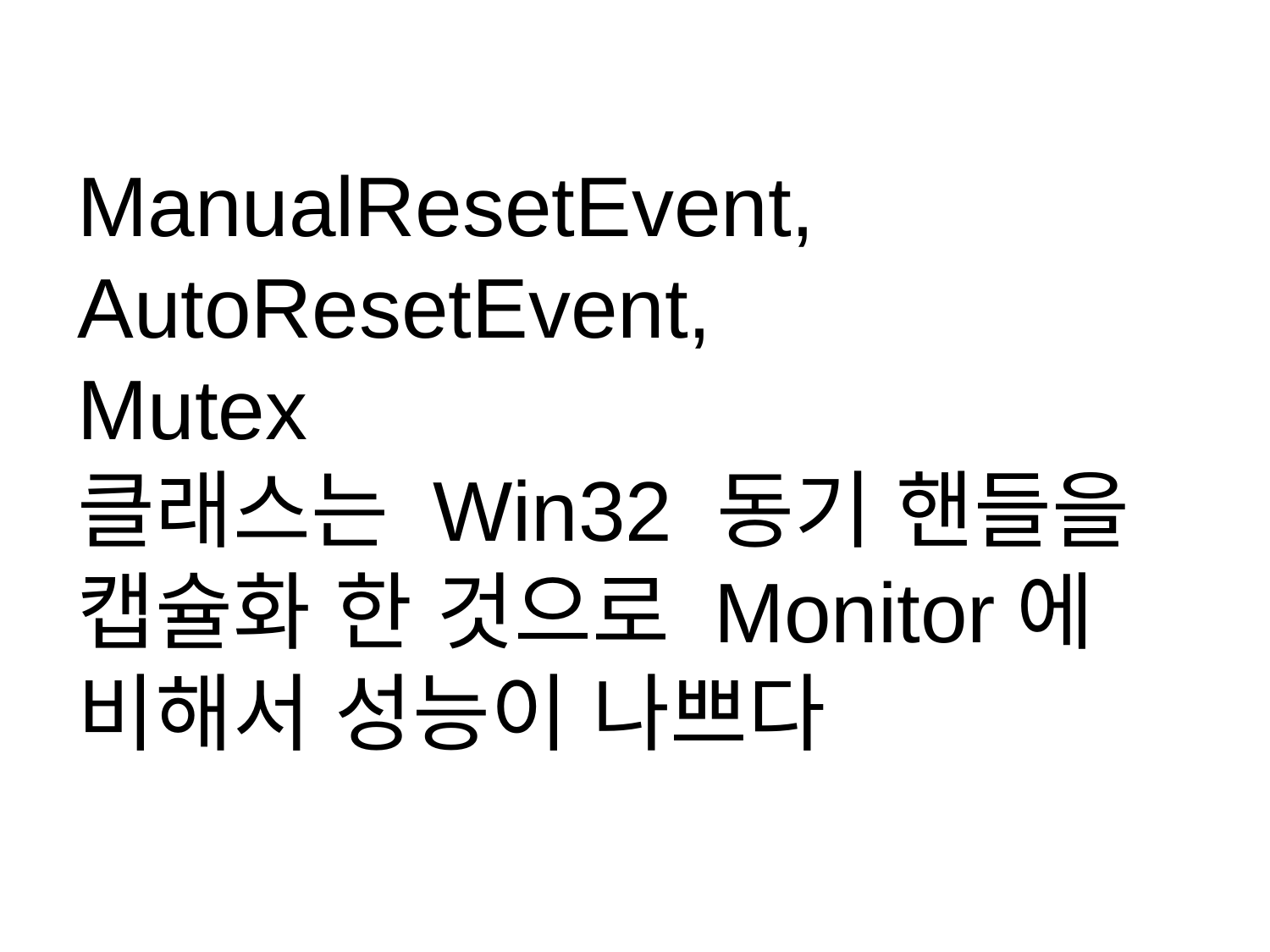

ManualResetEvent, AutoResetEvent,
Mutex
클래스는 Win32 동기 핸들을 캡슐화 한 것으로 Monitor에 비해서 성능이 나쁘다